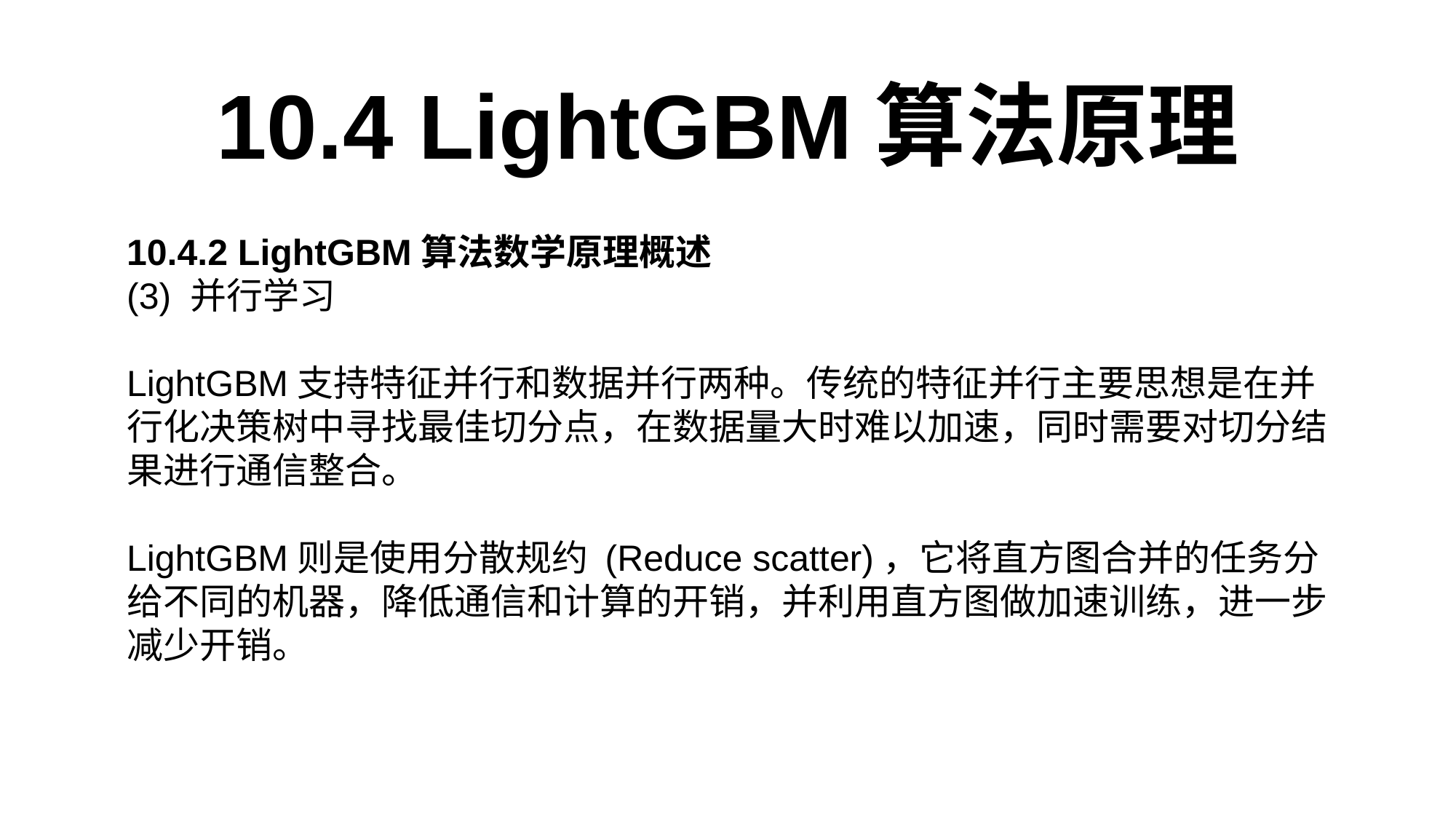

10.4 LightGBM算法原理
10.4.2 LightGBM算法数学原理概述
(3) 并行学习

LightGBM支持特征并行和数据并行两种。传统的特征并行主要思想是在并行化决策树中寻找最佳切分点，在数据量大时难以加速，同时需要对切分结果进行通信整合。

LightGBM则是使用分散规约 (Reduce scatter)，它将直方图合并的任务分给不同的机器，降低通信和计算的开销，并利用直方图做加速训练，进一步减少开销。